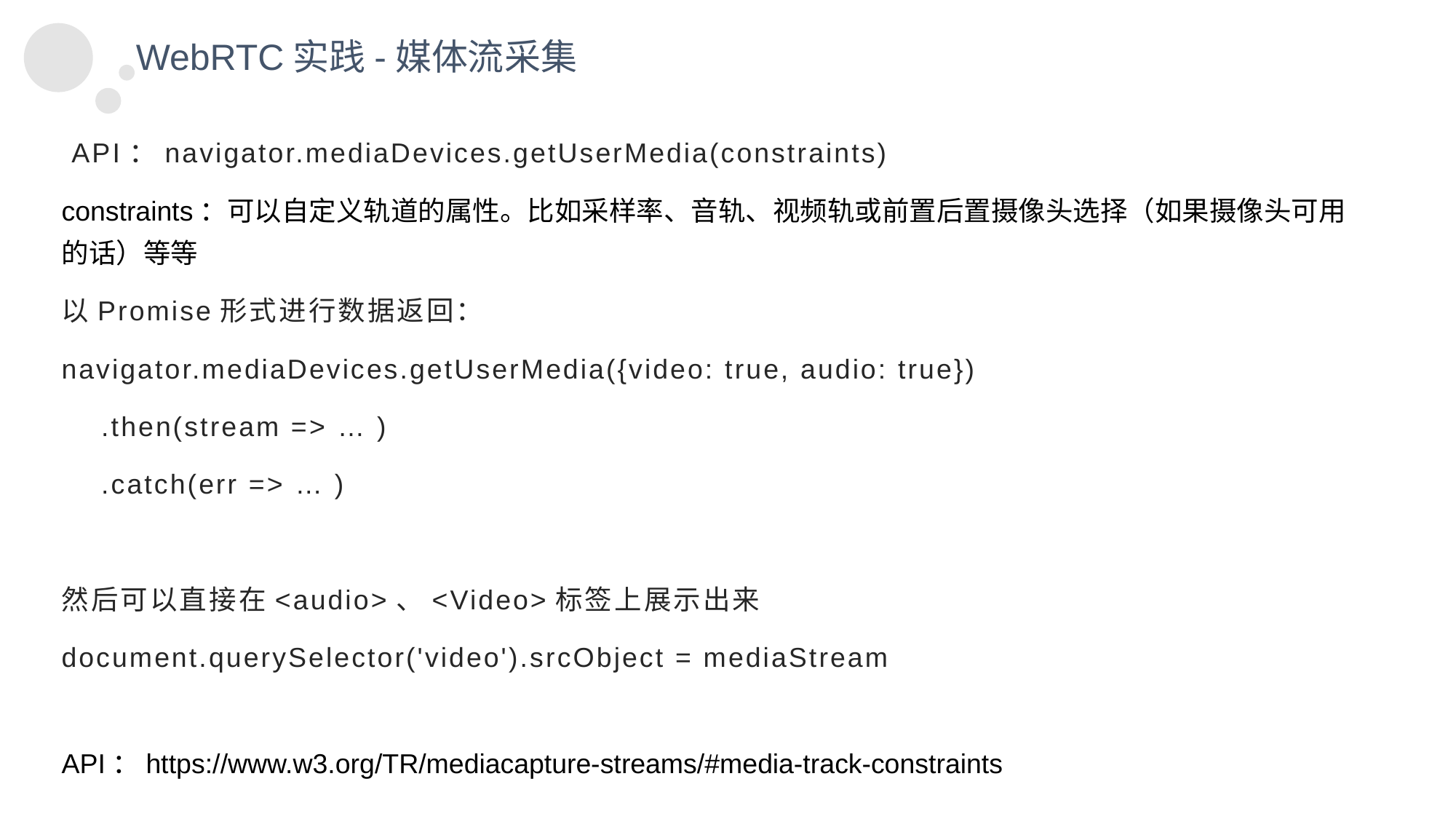

WebRTC实践-媒体流采集
 API：navigator.mediaDevices.getUserMedia(constraints)
constraints：可以自定义轨道的属性。比如采样率、音轨、视频轨或前置后置摄像头选择（如果摄像头可用的话）等等
以Promise形式进行数据返回：
navigator.mediaDevices.getUserMedia({video: true, audio: true})
    .then(stream => … )
    .catch(err => … )

然后可以直接在<audio>、<Video>标签上展示出来
document.querySelector('video').srcObject = mediaStream
API：https://www.w3.org/TR/mediacapture-streams/#media-track-constraints